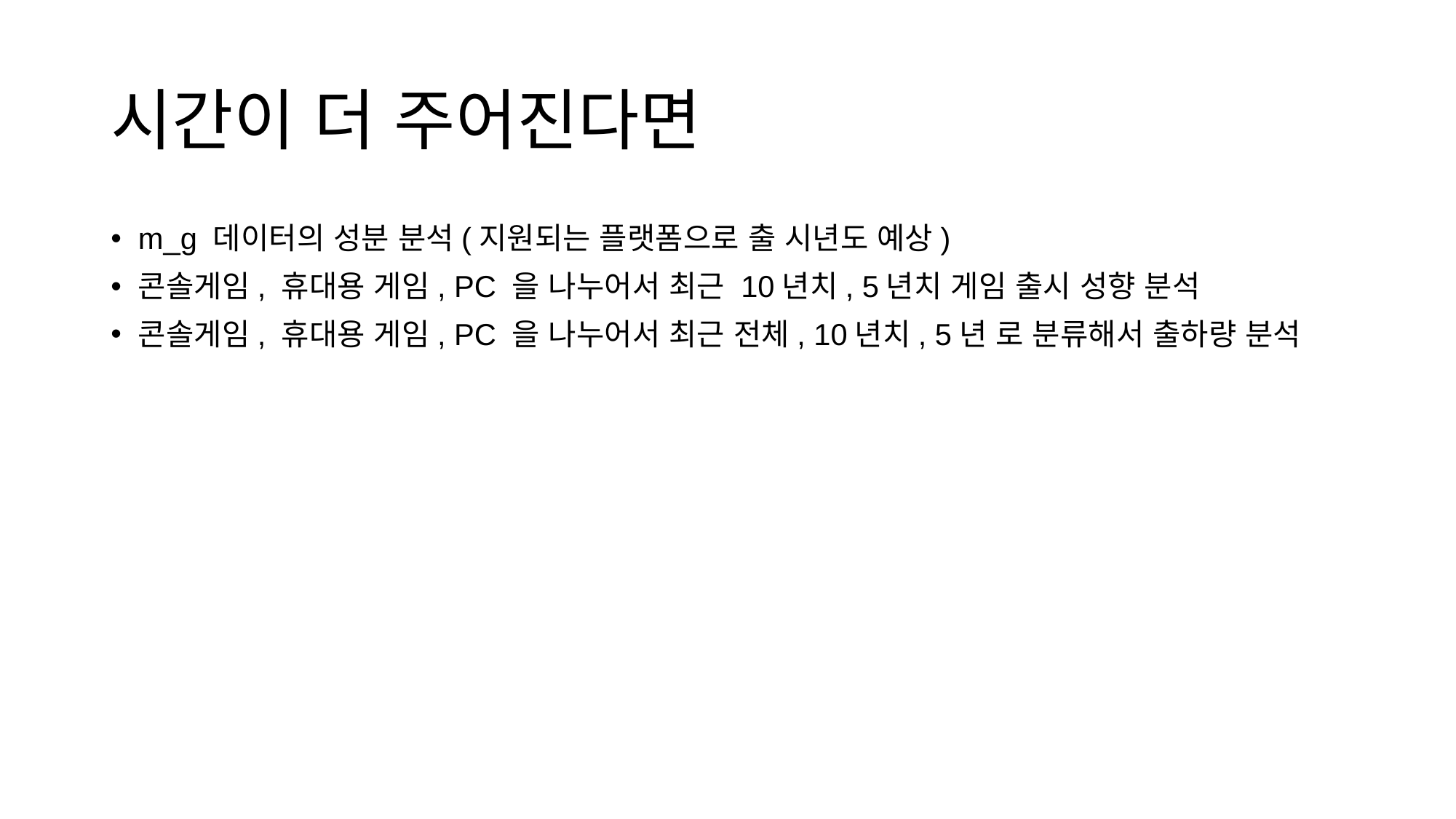

# 시간이 더 주어진다면
m_g 데이터의 성분 분석(지원되는 플랫폼으로 출 시년도 예상)
콘솔게임, 휴대용 게임, PC 을 나누어서 최근 10년치, 5년치 게임 출시 성향 분석
콘솔게임, 휴대용 게임, PC 을 나누어서 최근 전체, 10년치, 5년 로 분류해서 출하량 분석